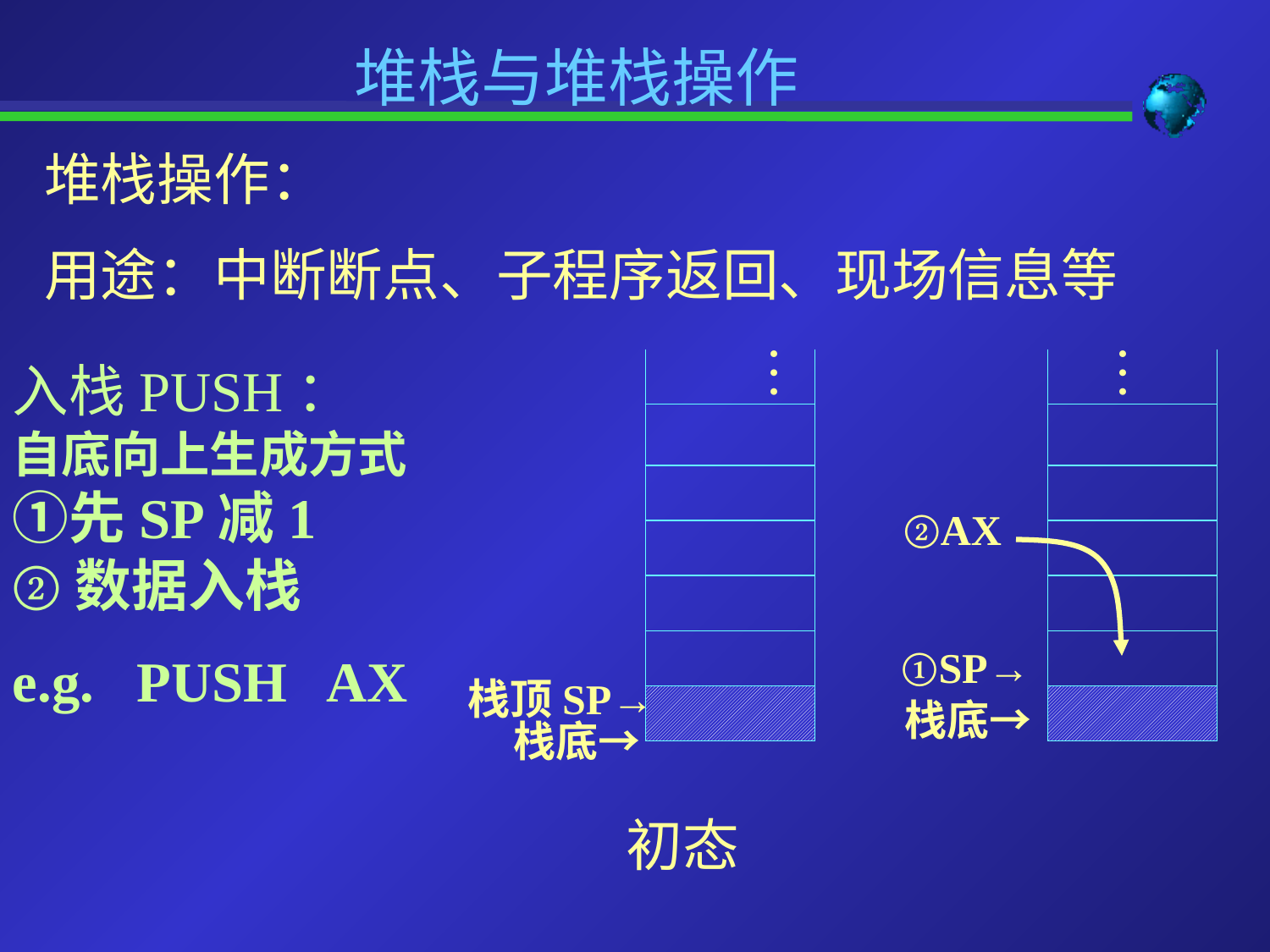

堆栈与堆栈操作
堆栈操作：
用途：中断断点、子程序返回、现场信息等
…
…
入栈PUSH：
自底向上生成方式
①先SP减1
②数据入栈
e.g.   PUSH   AX
|  |
| --- |
|  |
|  |
|  |
|  |
|  |
|  |
|  |
| --- |
|  |
|  |
|  |
|  |
|  |
|  |
②AX

①SP→
栈顶SP→
栈底→
栈底→
初态
33